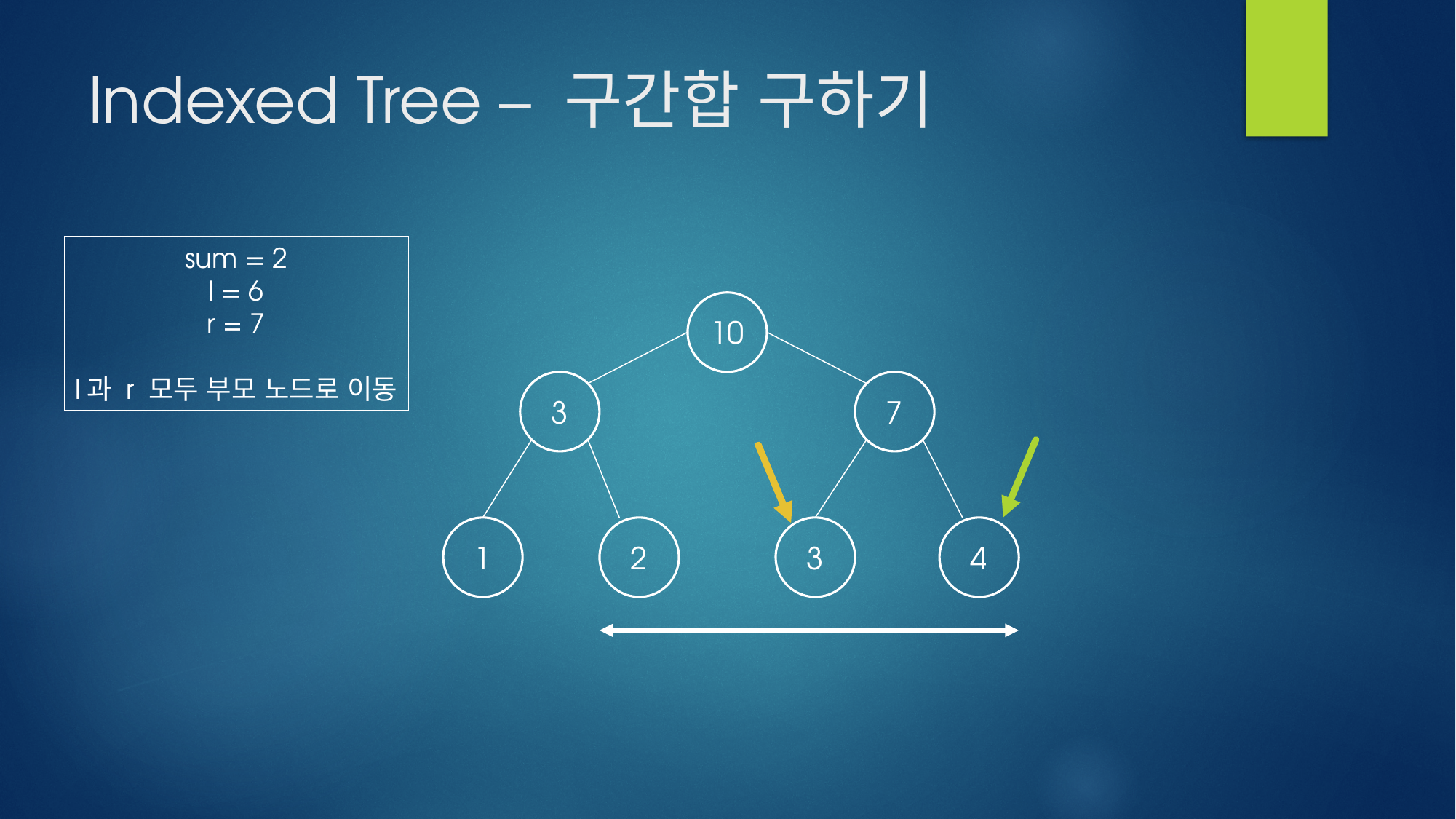

# Indexed Tree – 구간합 구하기
sum = 2
l = 6
r = 7

l과 r 모두 부모 노드로 이동
10
3
7
4
1
2
3